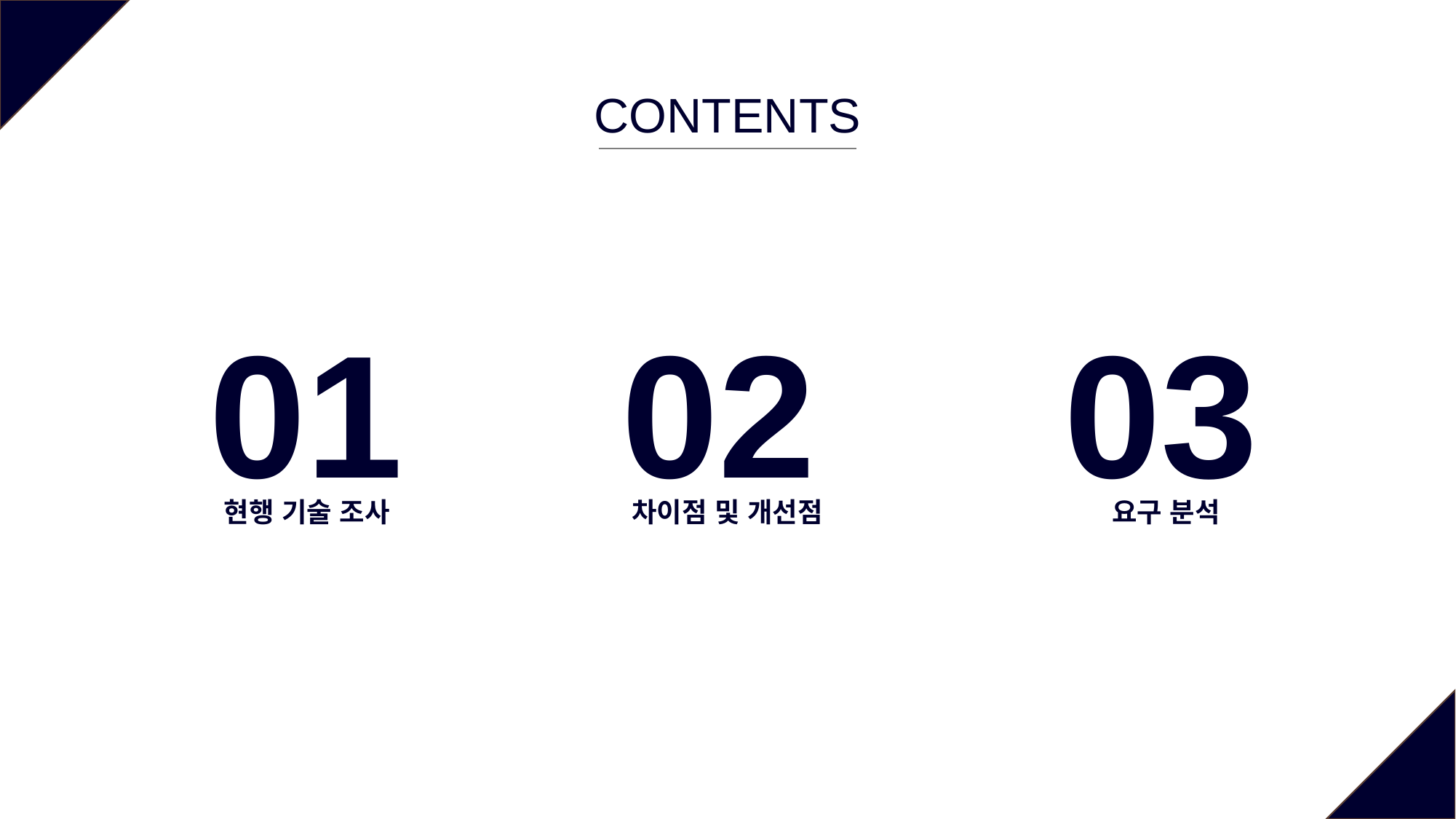

CONTENTS
01
02
03
현행 기술 조사
차이점 및 개선점
요구 분석